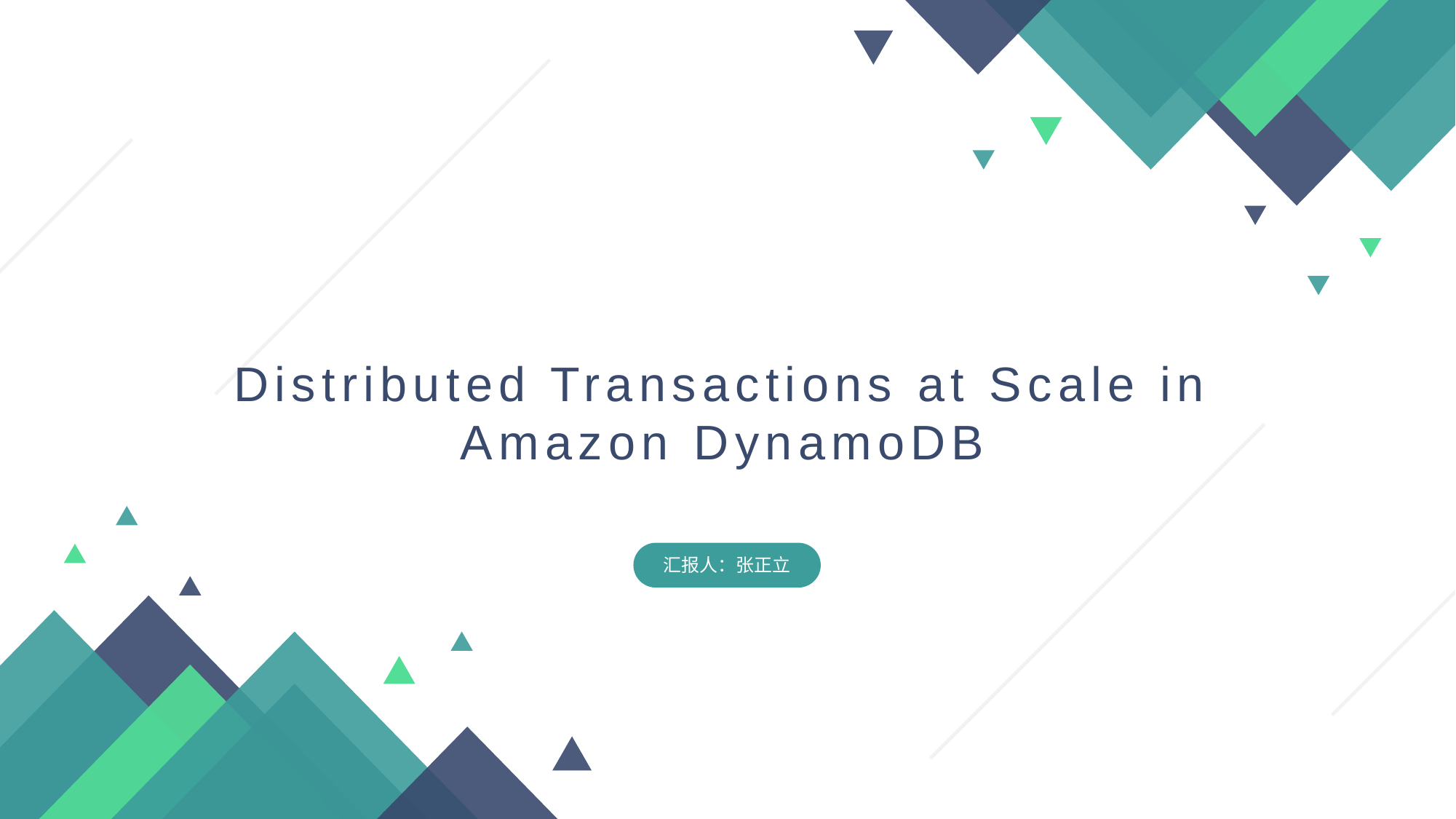

Distributed Transactions at Scale in Amazon DynamoDB

汇报人：张正立